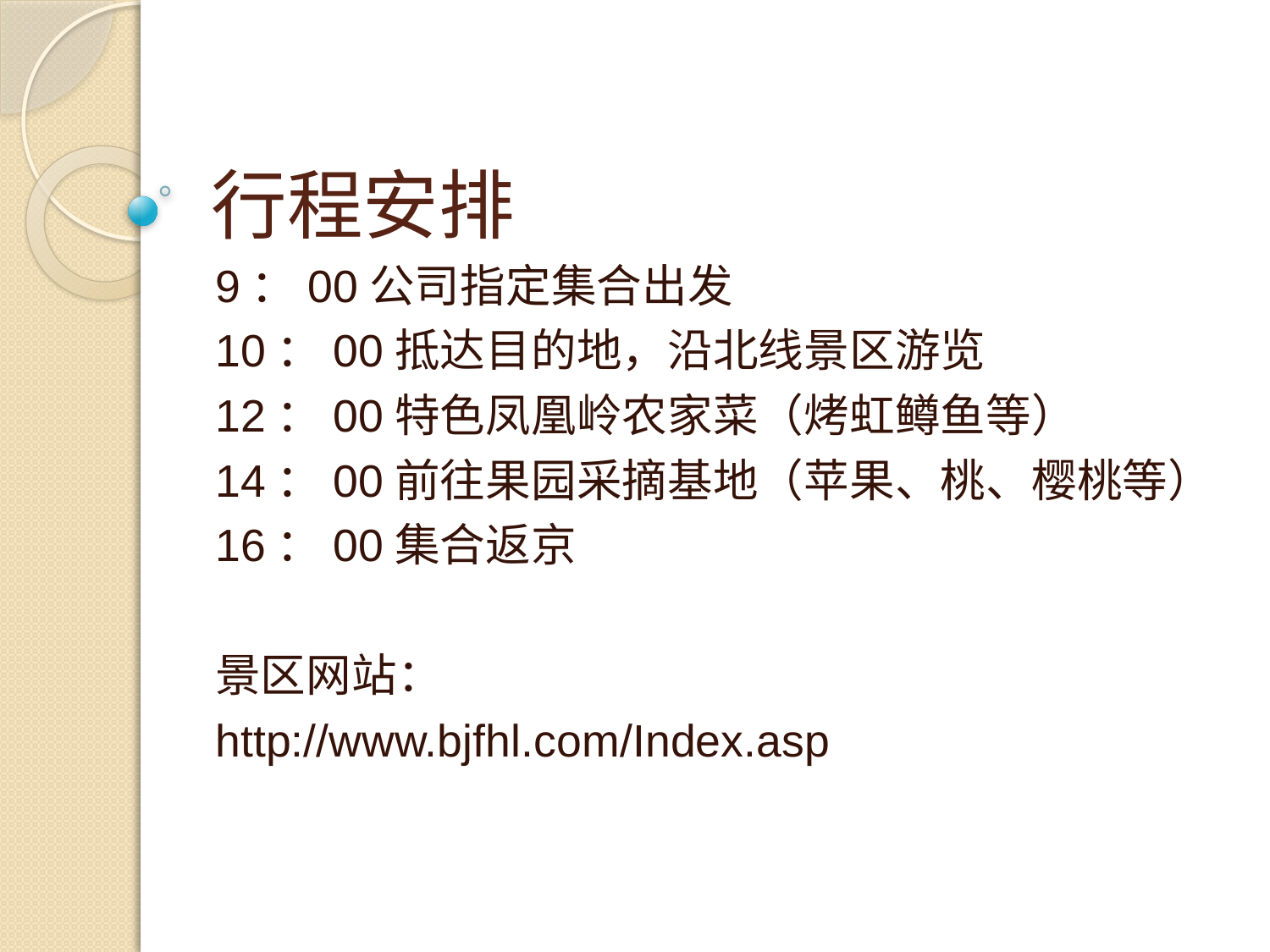

# 行程安排
9：00公司指定集合出发
10：00抵达目的地，沿北线景区游览
12：00特色凤凰岭农家菜（烤虹鳟鱼等）
14：00前往果园采摘基地（苹果、桃、樱桃等）
16：00集合返京

景区网站：
http://www.bjfhl.com/Index.asp